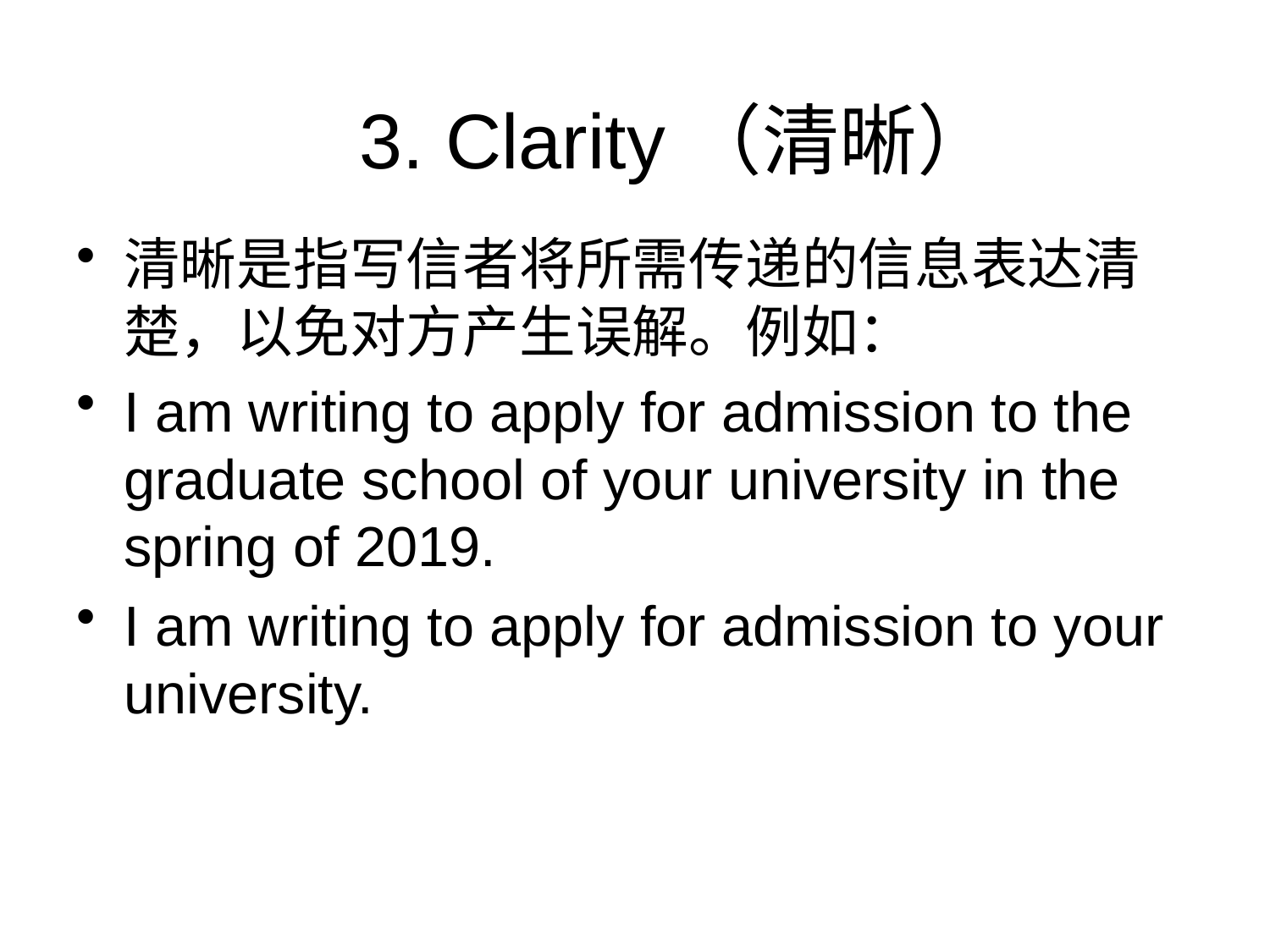

# 3. Clarity（清晰）
清晰是指写信者将所需传递的信息表达清楚，以免对方产生误解。例如：
I am writing to apply for admission to the graduate school of your university in the spring of 2019.
I am writing to apply for admission to your university.